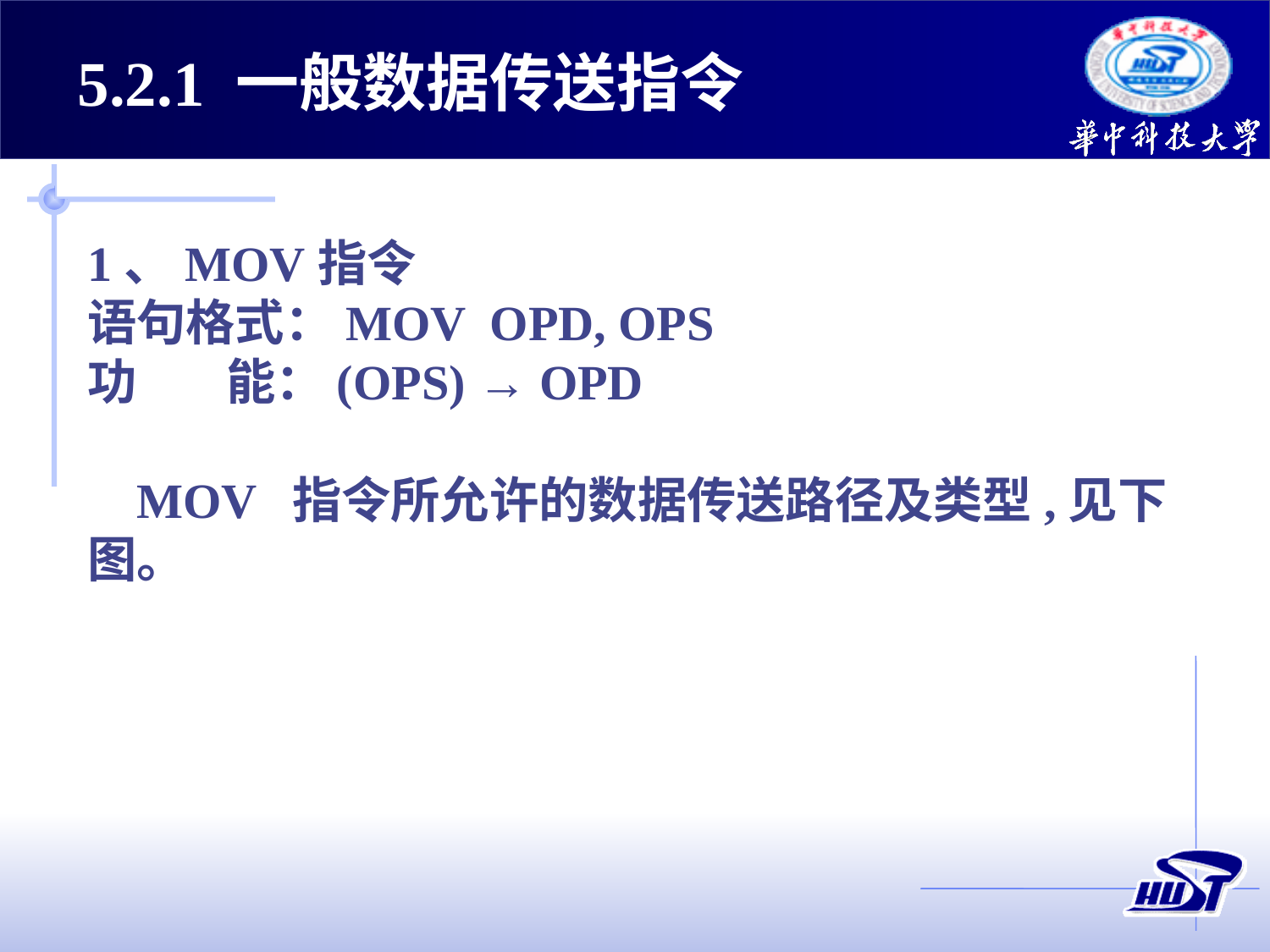

5.2.1 一般数据传送指令
1、MOV指令
语句格式：MOV  OPD, OPS
功        能：(OPS) → OPD

    MOV  指令所允许的数据传送路径及类型,见下图。